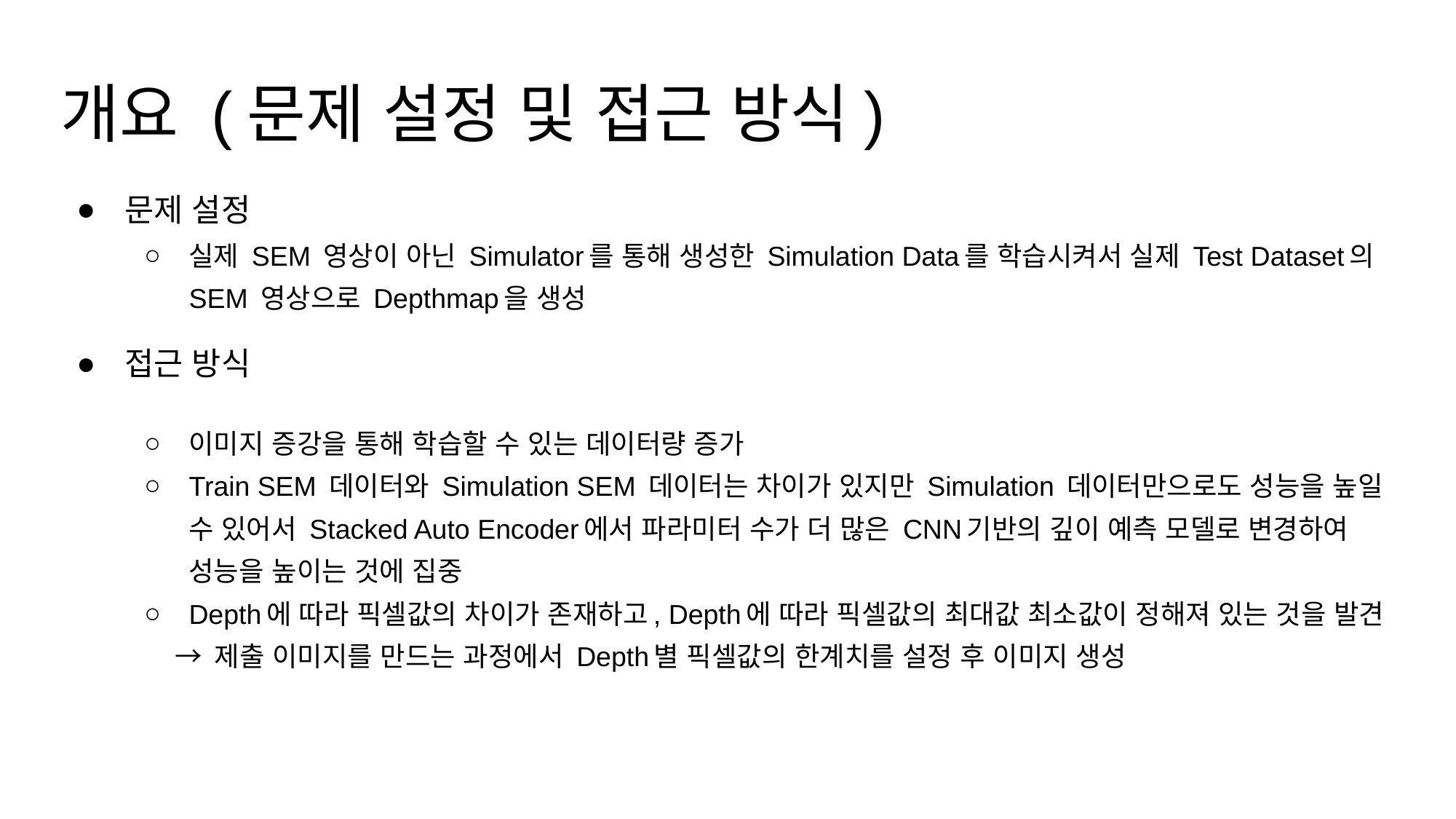

# 개요 (문제 설정 및 접근 방식)
문제 설정
실제 SEM 영상이 아닌 Simulator를 통해 생성한 Simulation Data를 학습시켜서 실제 Test Dataset의 SEM 영상으로 Depthmap을 생성

접근 방식

이미지 증강을 통해 학습할 수 있는 데이터량 증가
Train SEM 데이터와 Simulation SEM 데이터는 차이가 있지만 Simulation 데이터만으로도 성능을 높일 수 있어서 Stacked Auto Encoder에서 파라미터 수가 더 많은 CNN기반의 깊이 예측 모델로 변경하여 성능을 높이는 것에 집중
Depth에 따라 픽셀값의 차이가 존재하고, Depth에 따라 픽셀값의 최대값 최소값이 정해져 있는 것을 발견
	    → 제출 이미지를 만드는 과정에서 Depth별 픽셀값의 한계치를 설정 후 이미지 생성